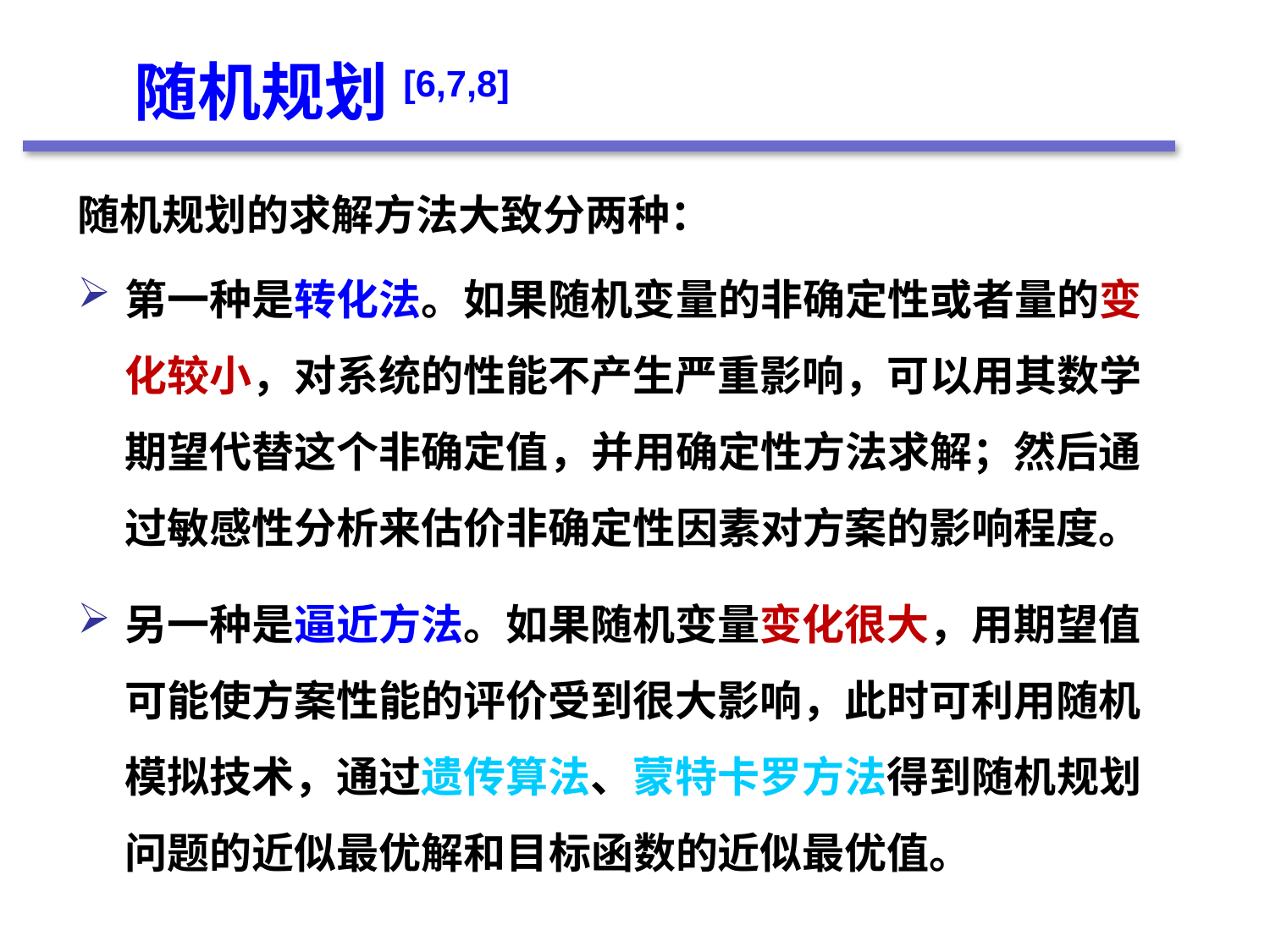

随机规划[6,7,8]
随机规划的求解方法大致分两种：
第一种是转化法。如果随机变量的非确定性或者量的变化较小，对系统的性能不产生严重影响，可以用其数学期望代替这个非确定值，并用确定性方法求解；然后通过敏感性分析来估价非确定性因素对方案的影响程度。
另一种是逼近方法。如果随机变量变化很大，用期望值可能使方案性能的评价受到很大影响，此时可利用随机模拟技术，通过遗传算法、蒙特卡罗方法得到随机规划问题的近似最优解和目标函数的近似最优值。